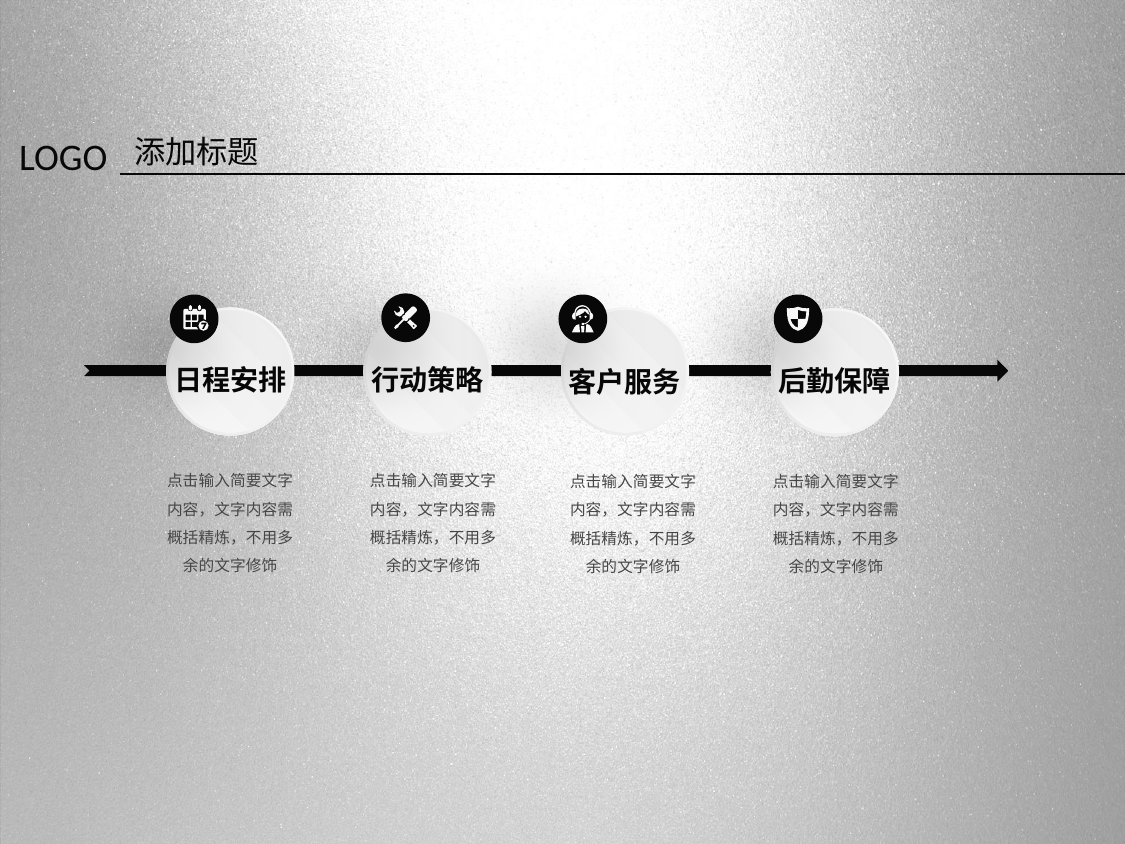

添加标题
LOGO

日程安排

客户服务

行动策略

后勤保障

点击输入简要文字内容，文字内容需概括精炼，不用多余的文字修饰
点击输入简要文字内容，文字内容需概括精炼，不用多余的文字修饰
点击输入简要文字内容，文字内容需概括精炼，不用多余的文字修饰
点击输入简要文字内容，文字内容需概括精炼，不用多余的文字修饰